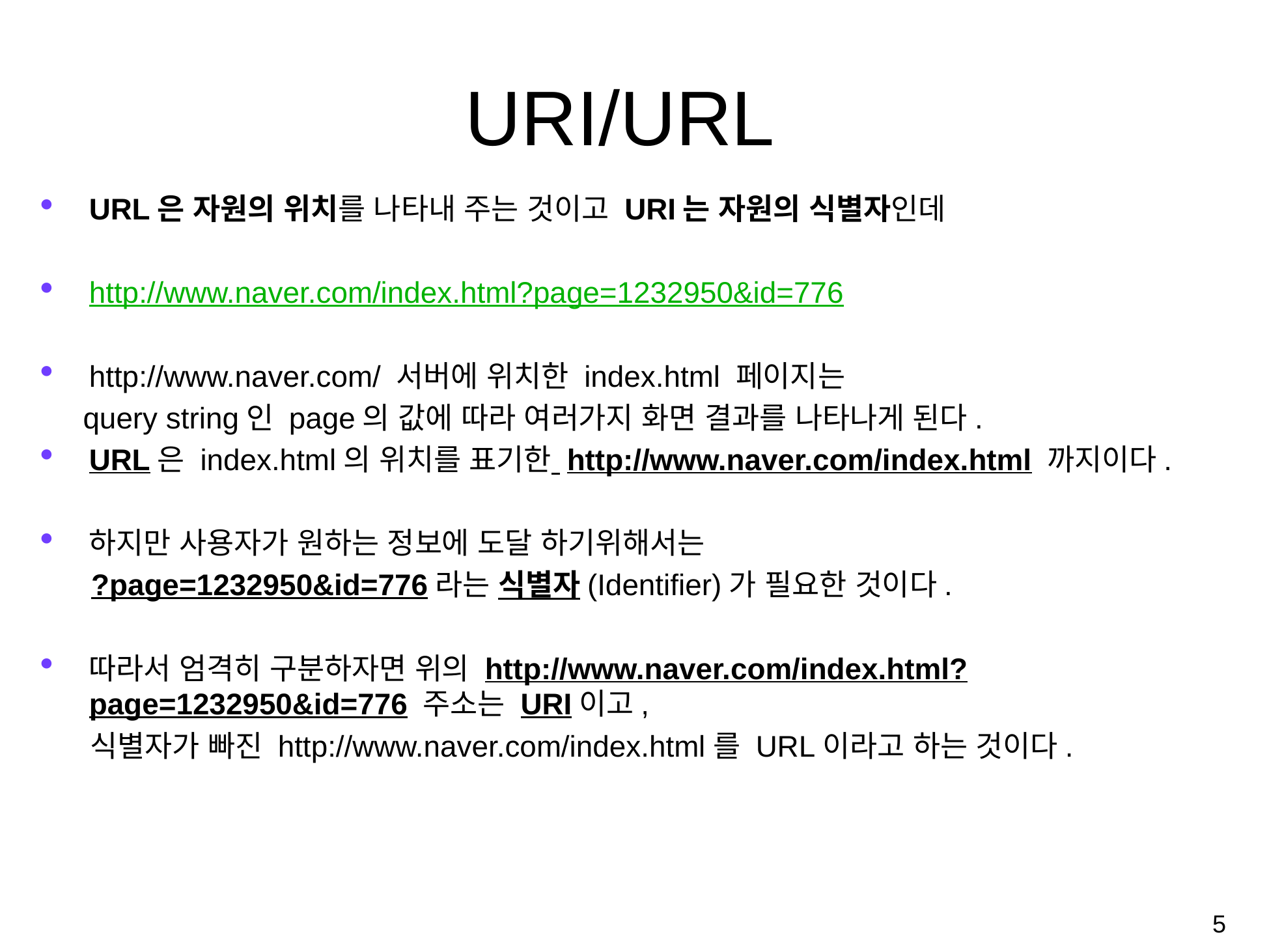

# URI/URL
URL은 자원의 위치를 나타내 주는 것이고 URI는 자원의 식별자인데

http://www.naver.com/index.html?page=1232950&id=776

http://www.naver.com/ 서버에 위치한 index.html 페이지는
     query string인 page의 값에 따라 여러가지 화면 결과를 나타나게 된다.
URL은 index.html의 위치를 표기한 http://www.naver.com/index.html 까지이다.

하지만 사용자가 원하는 정보에 도달 하기위해서는
      ?page=1232950&id=776라는 식별자(Identifier)가 필요한 것이다.

따라서 엄격히 구분하자면 위의 http://www.naver.com/index.html?page=1232950&id=776 주소는 URI이고,
     식별자가 빠진 http://www.naver.com/index.html를 URL이라고 하는 것이다.

5